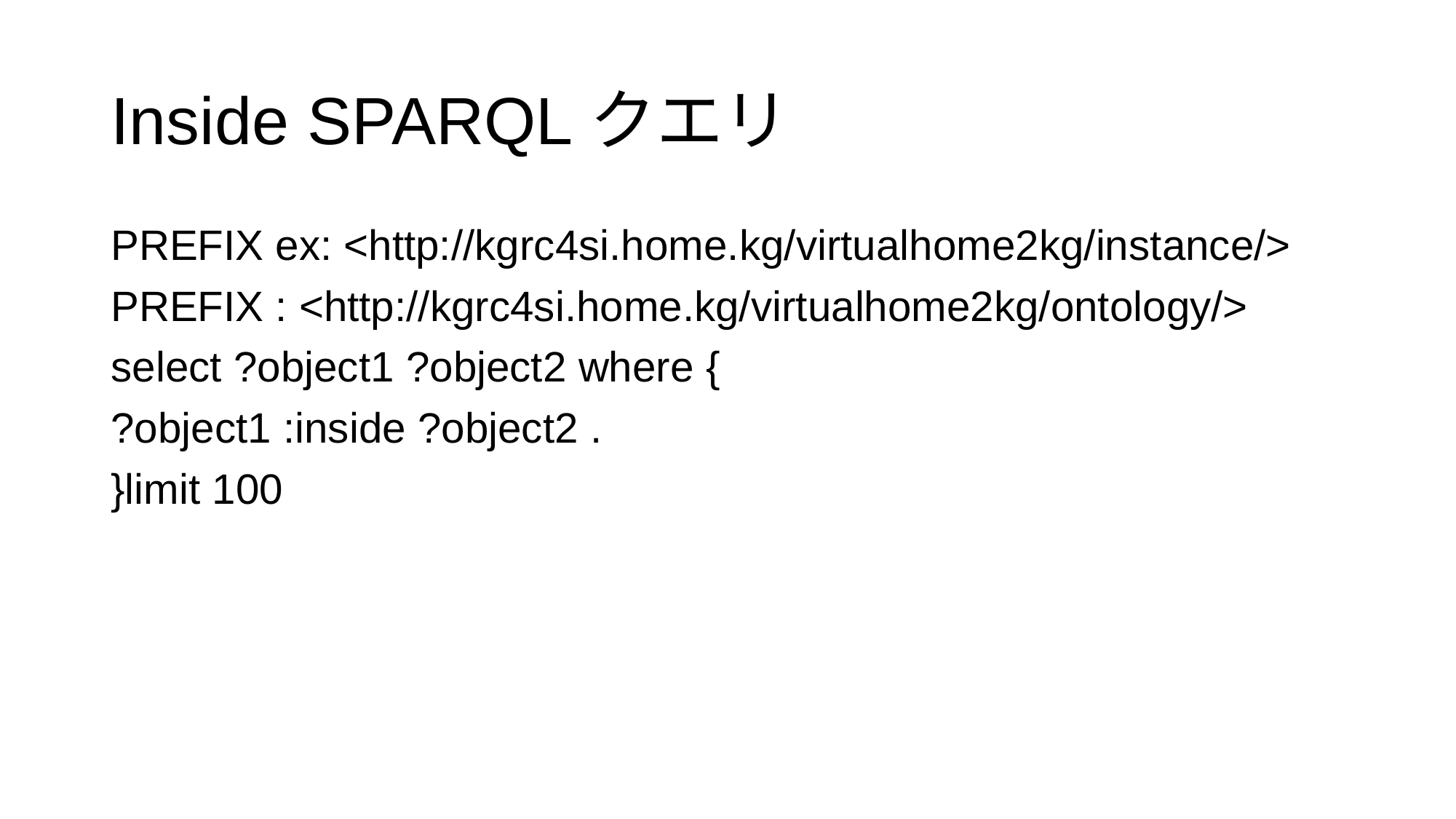

# Inside SPARQLクエリ
PREFIX ex: <http://kgrc4si.home.kg/virtualhome2kg/instance/>
PREFIX : <http://kgrc4si.home.kg/virtualhome2kg/ontology/>
select ?object1 ?object2 where {
?object1 :inside ?object2 .
}limit 100